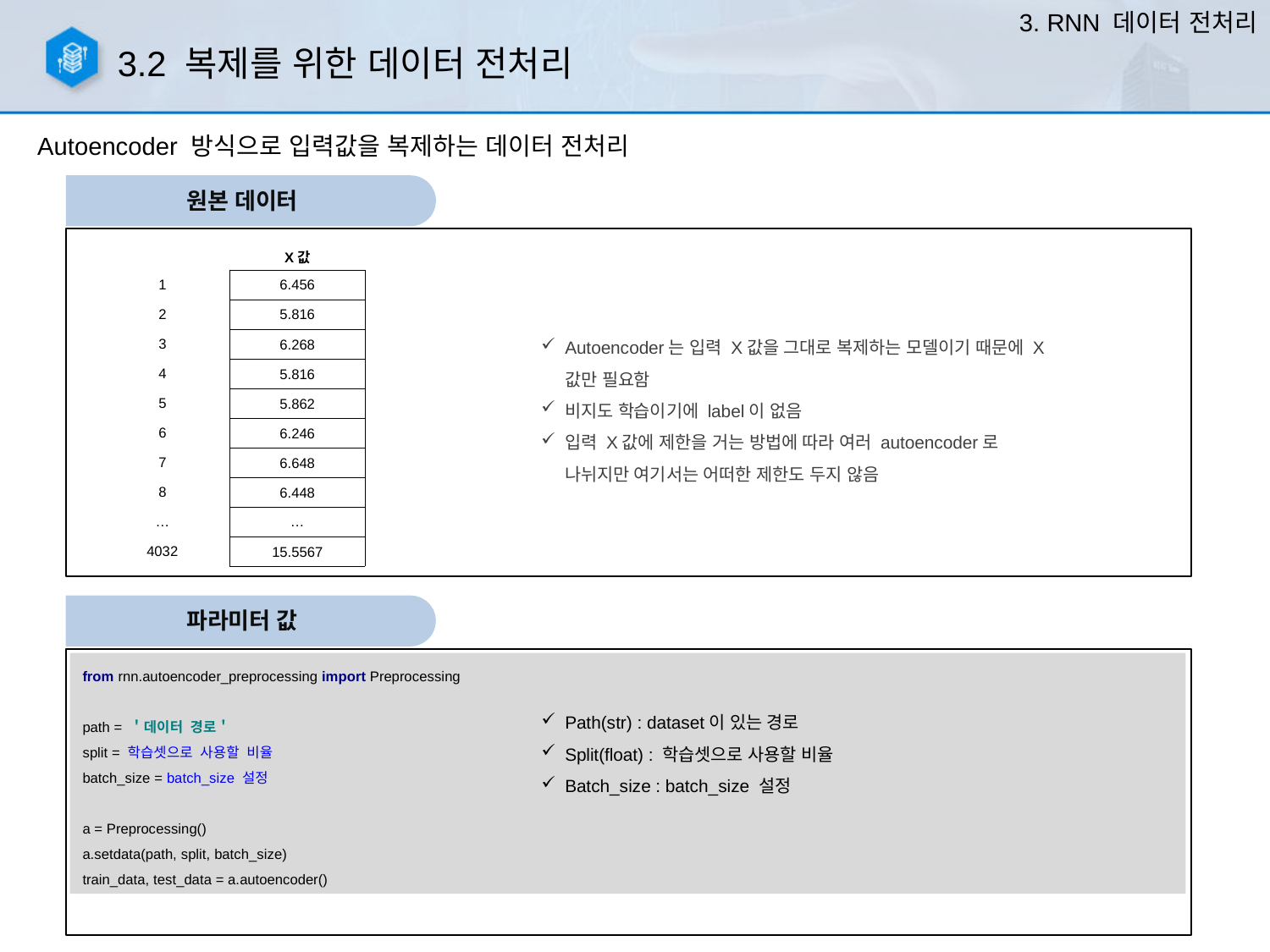

3. RNN 데이터 전처리
3.2 복제를 위한 데이터 전처리
Autoencoder 방식으로 입력값을 복제하는 데이터 전처리

원본 데이터

|  | X값 |
| --- | --- |
| 1 | 6.456 |
| 2 | 5.816 |
| 3 | 6.268 |
| 4 | 5.816 |
| 5 | 5.862 |
| 6 | 6.246 |
| 7 | 6.648 |
| 8 | 6.448 |
| … | … |
| 4032 | 15.5567 |
Autoencoder는 입력 X값을 그대로 복제하는 모델이기 때문에 X값만 필요함
비지도 학습이기에 label이 없음
입력 X값에 제한을 거는 방법에 따라 여러 autoencoder로 나뉘지만 여기서는 어떠한 제한도 두지 않음

파라미터 값

from rnn.autoencoder_preprocessing import Preprocessing
path = ＇데이터 경로＇
split = 학습셋으로 사용할 비율
batch_size = batch_size 설정
a = Preprocessing()
a.setdata(path, split, batch_size)
train_data, test_data = a.autoencoder()
Path(str) : dataset이 있는 경로
Split(float) : 학습셋으로 사용할 비율
Batch_size : batch_size 설정